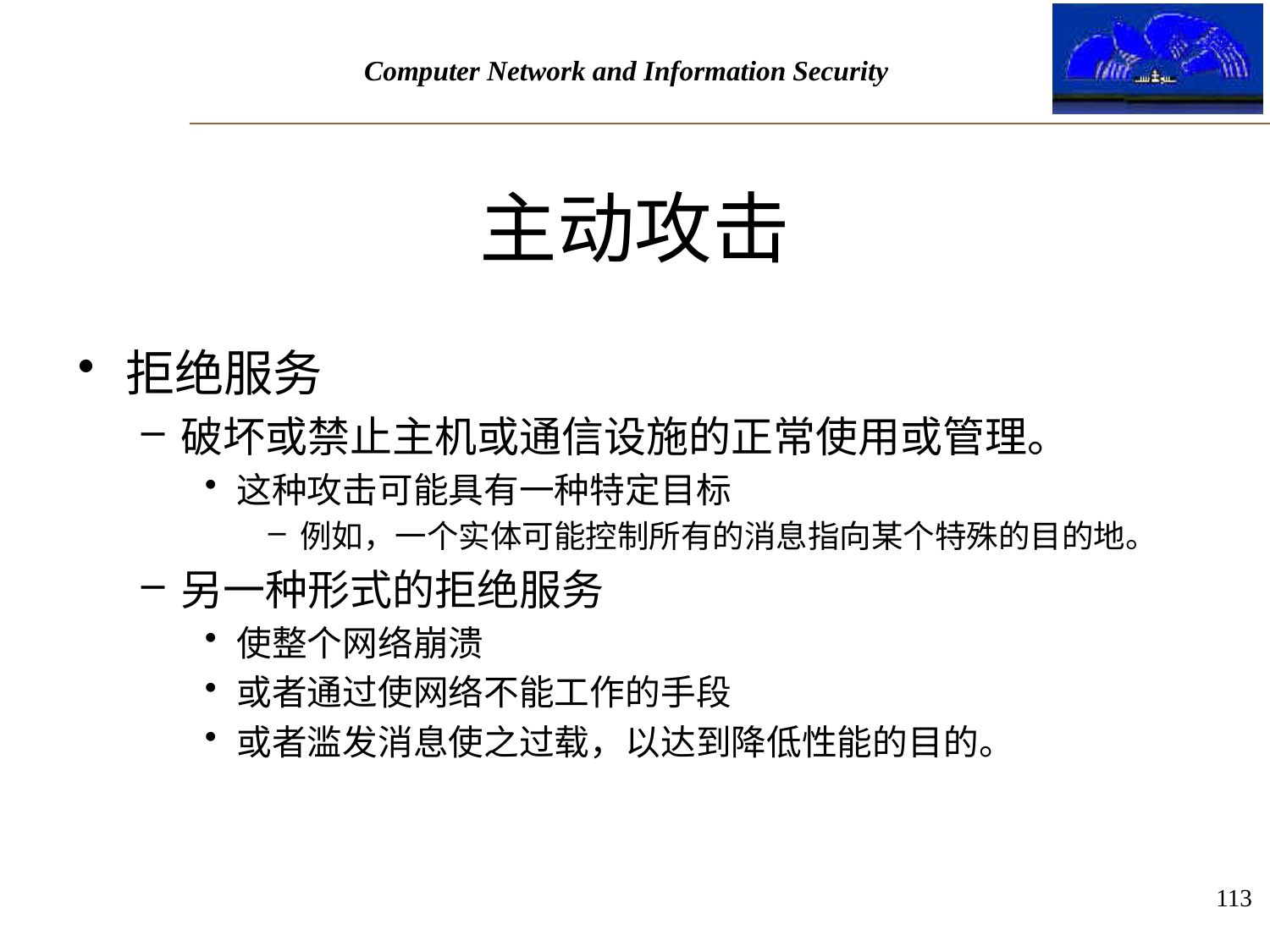

# 主动攻击
拒绝服务
破坏或禁止主机或通信设施的正常使用或管理。
这种攻击可能具有一种特定目标
例如，一个实体可能控制所有的消息指向某个特殊的目的地。
另一种形式的拒绝服务
使整个网络崩溃
或者通过使网络不能工作的手段
或者滥发消息使之过载，以达到降低性能的目的。
113